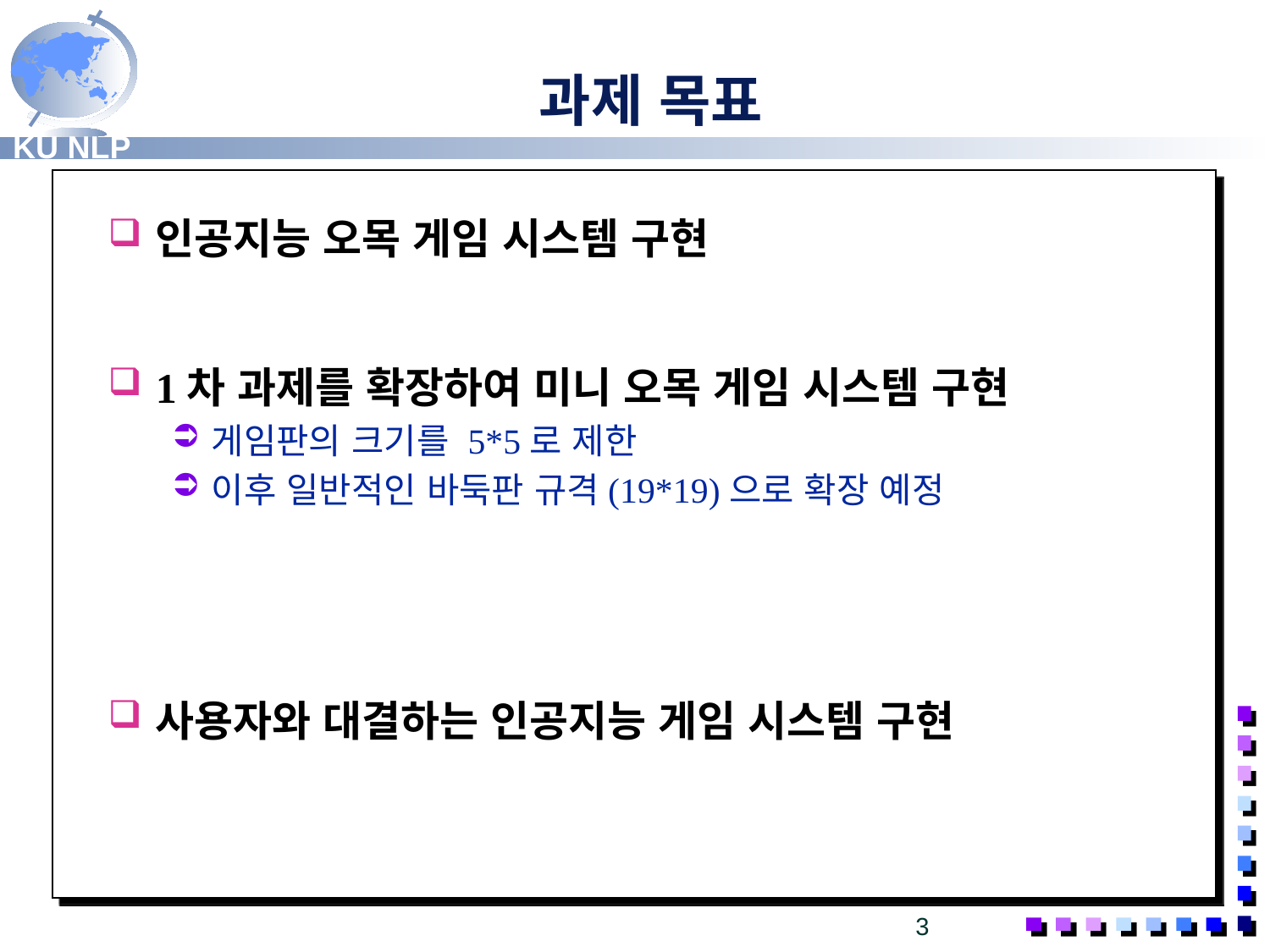

#
과제 목표
인공지능 오목 게임 시스템 구현

1차 과제를 확장하여 미니 오목 게임 시스템 구현
게임판의 크기를 5*5로 제한
이후 일반적인 바둑판 규격(19*19)으로 확장 예정

사용자와 대결하는 인공지능 게임 시스템 구현

3